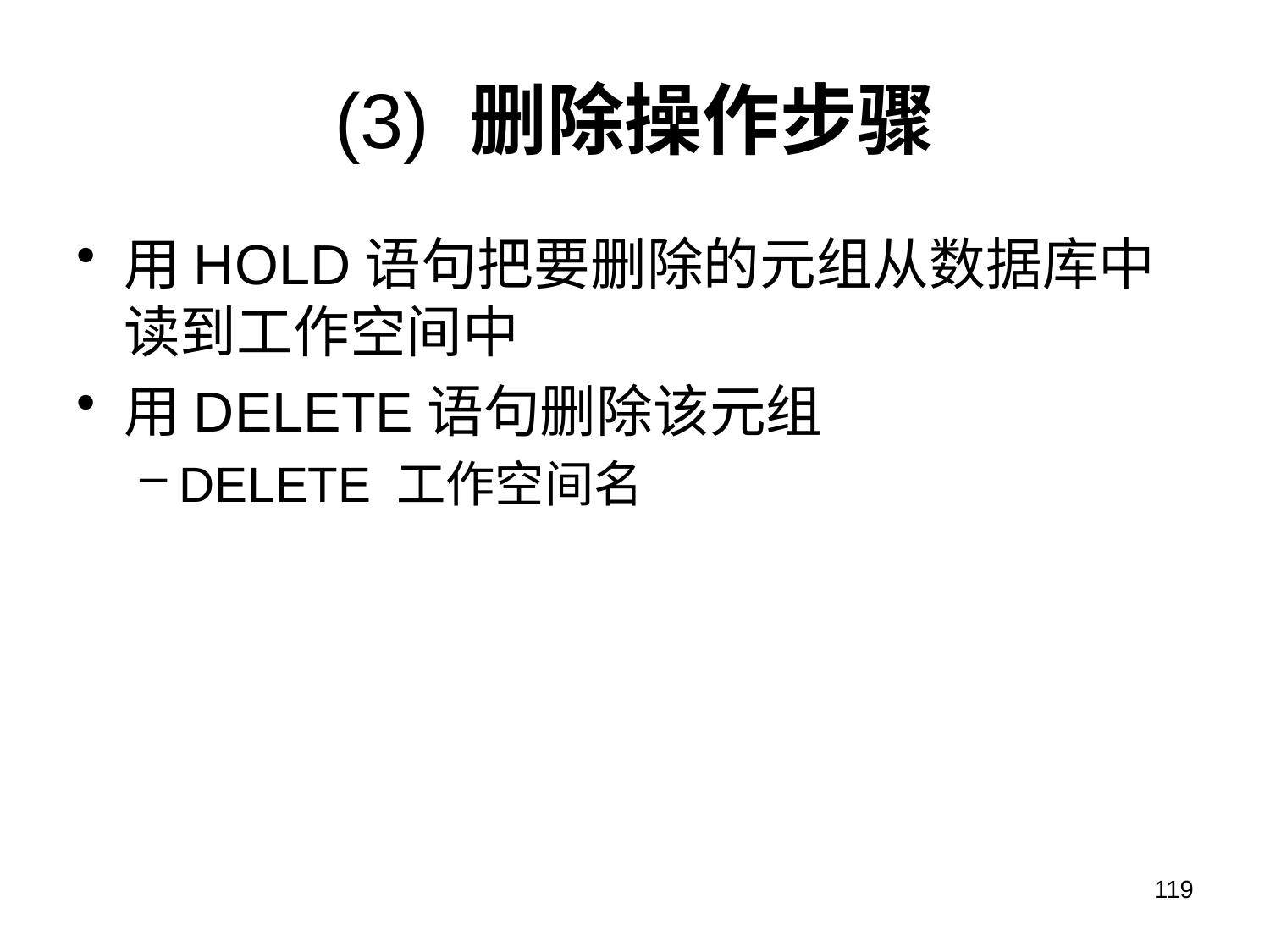

# (3) 删除操作步骤
用HOLD语句把要删除的元组从数据库中读到工作空间中
用DELETE语句删除该元组
DELETE 工作空间名

119